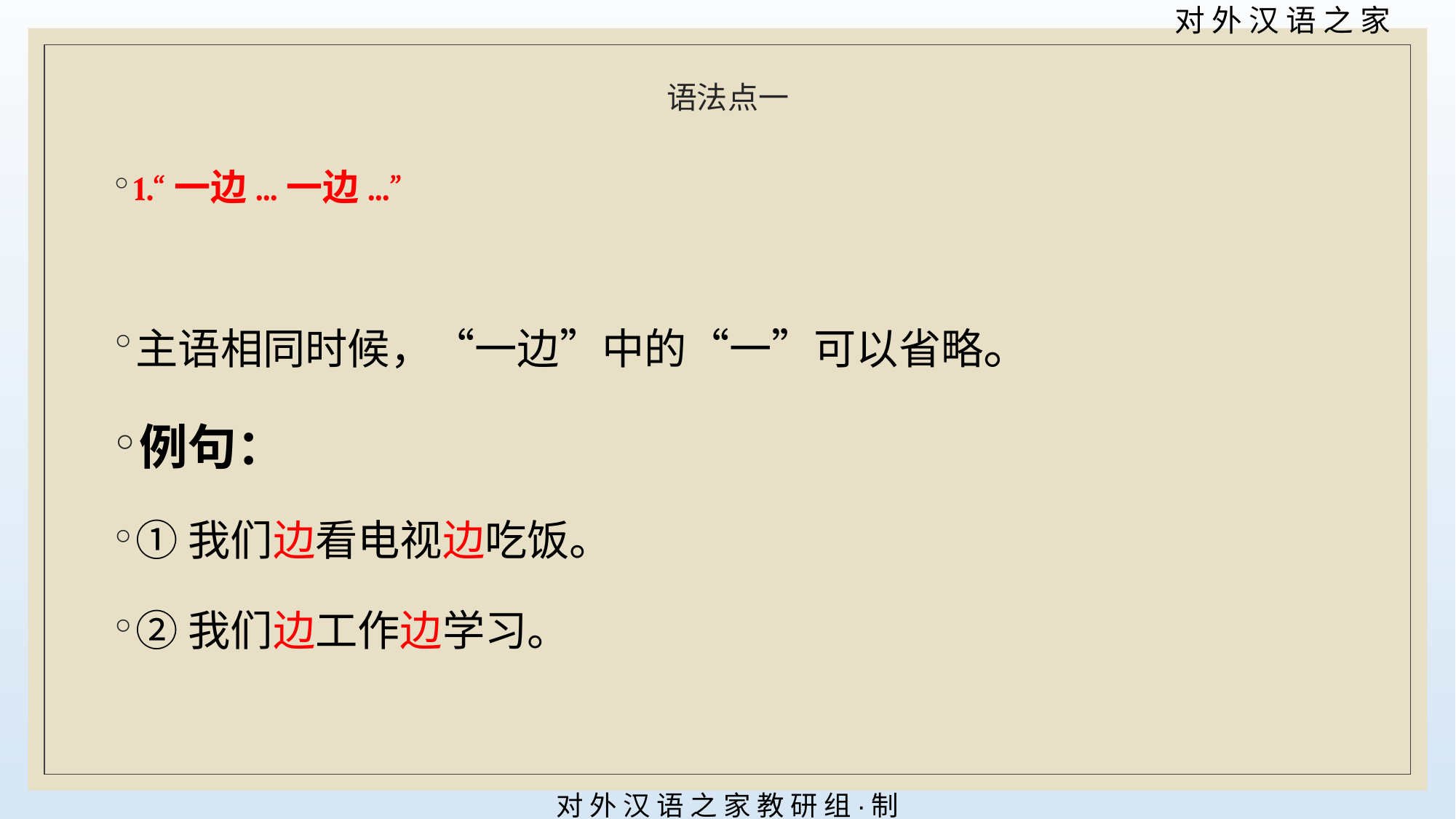

# 语法点一
1.“一边...一边...”

主语相同时候，“一边”中的“一”可以省略。
例句：
①我们边看电视边吃饭。
②我们边工作边学习。